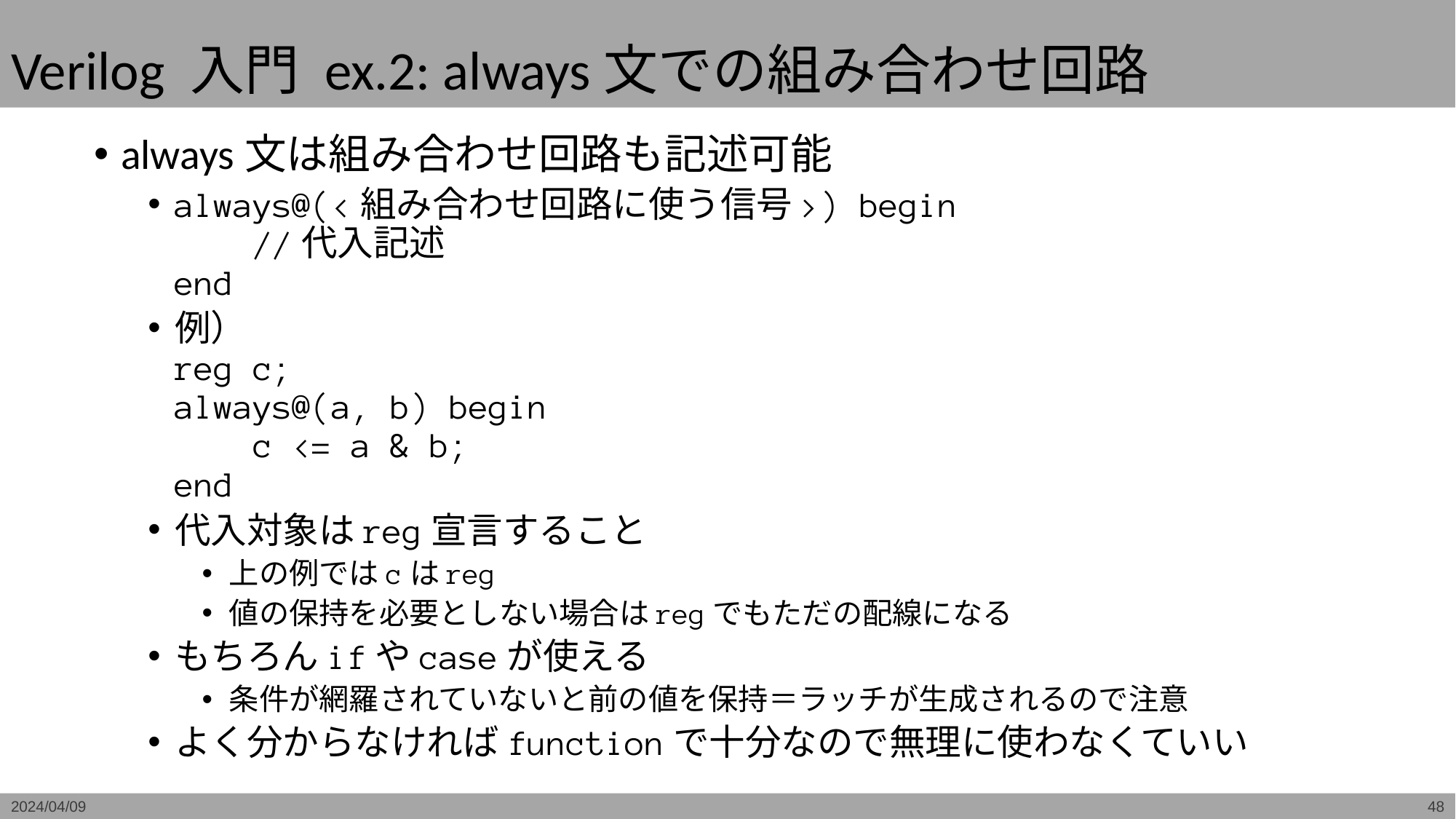

# Verilog 入門 ex.2: always文での組み合わせ回路
always文は組み合わせ回路も記述可能
always@(<組み合わせ回路に使う信号>) begin
    //代入記述
end
例）
reg c;
always@(a, b) begin
    c <= a & b;
end
代入対象はreg宣言すること
上の例ではcはreg
値の保持を必要としない場合はregでもただの配線になる
もちろんifやcaseが使える
条件が網羅されていないと前の値を保持＝ラッチが生成されるので注意
よく分からなければfunctionで十分なので無理に使わなくていい
2024/04/09
48